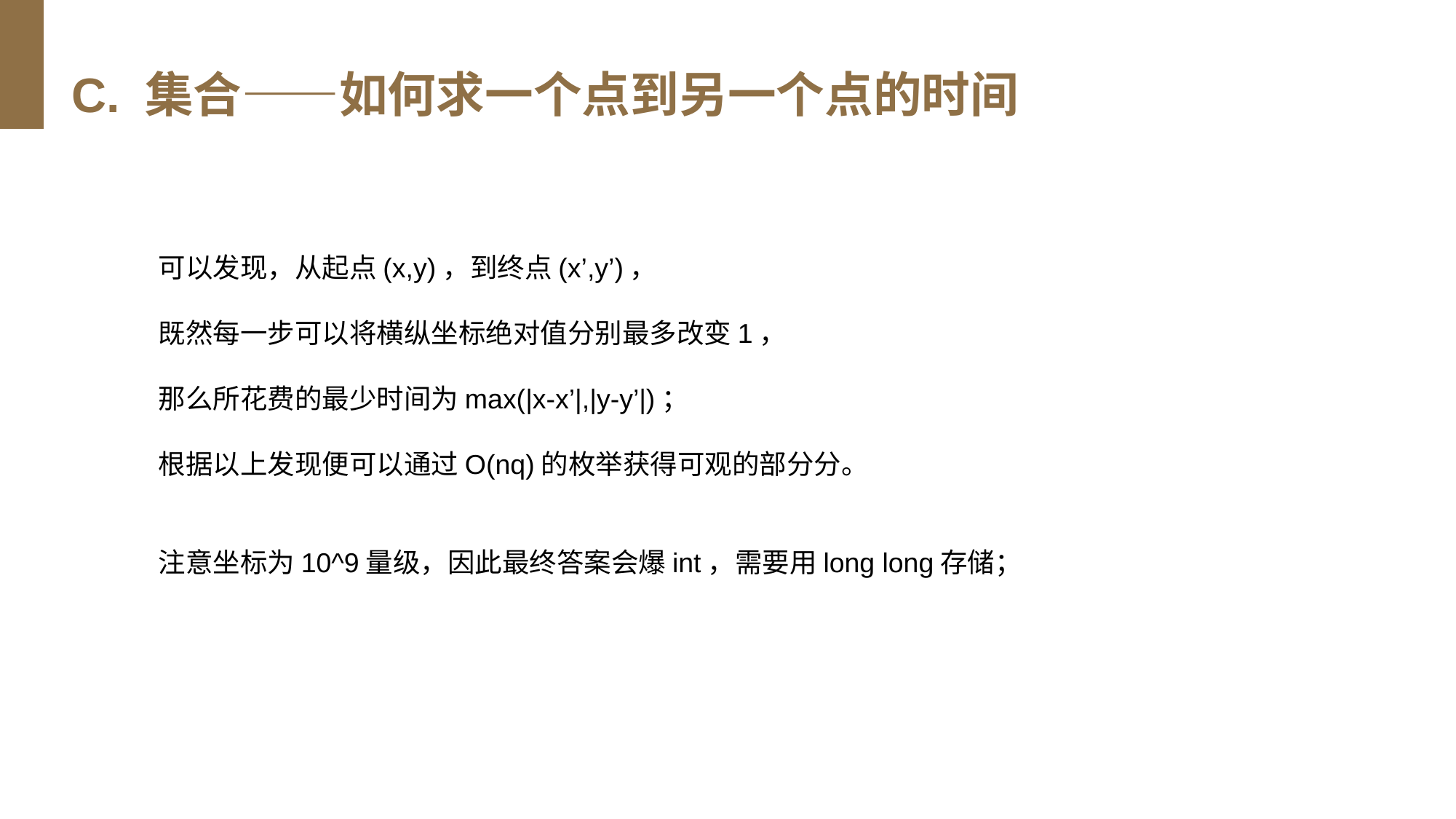

C. 集合——如何求一个点到另一个点的时间
可以发现，从起点(x,y)，到终点(x’,y’)，

既然每一步可以将横纵坐标绝对值分别最多改变1，

那么所花费的最少时间为max(|x-x’|,|y-y’|)；

根据以上发现便可以通过O(nq)的枚举获得可观的部分分。

注意坐标为10^9量级，因此最终答案会爆int，需要用long long存储；